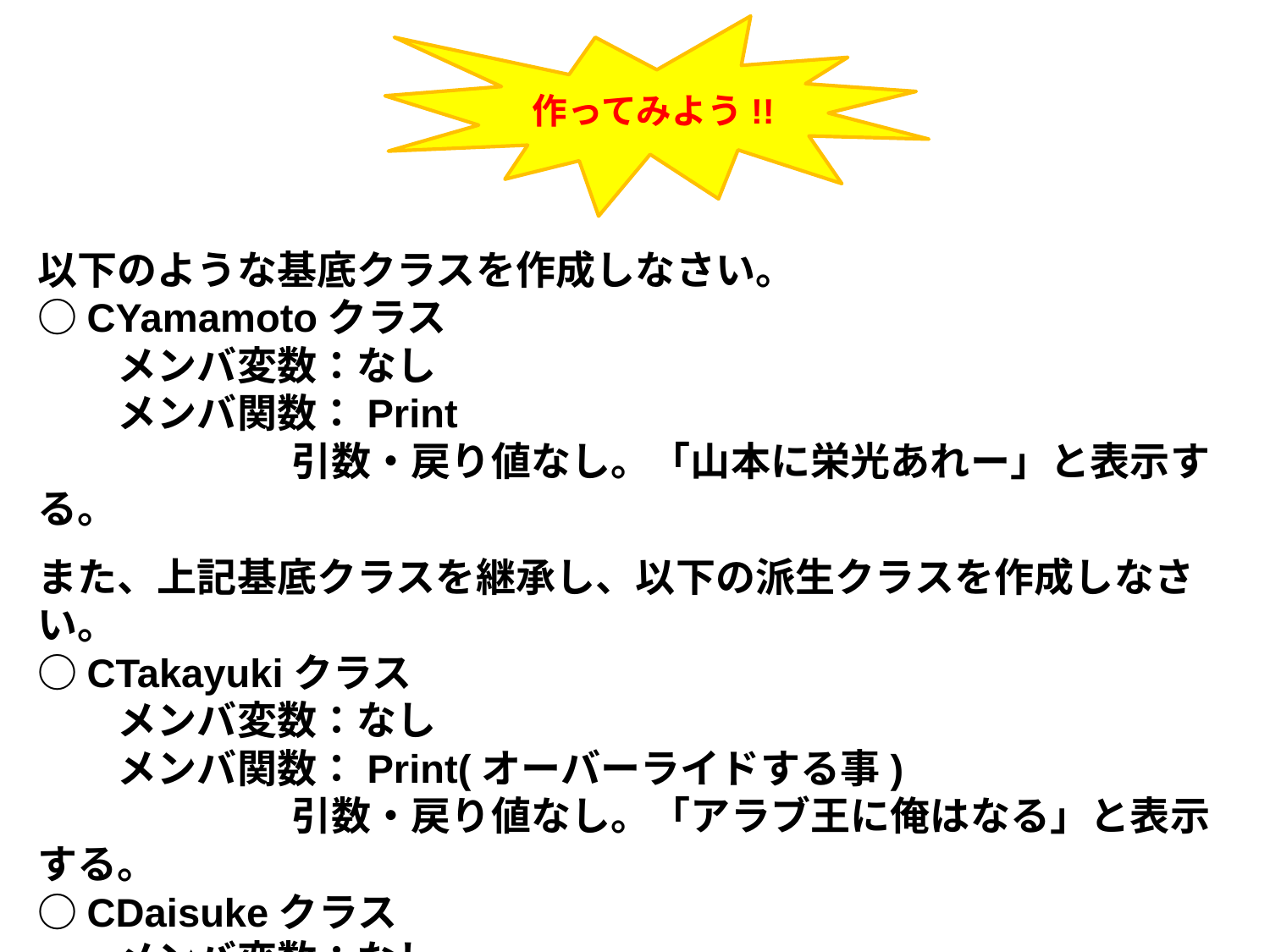

作ってみよう!!
以下のような基底クラスを作成しなさい。
○CYamamotoクラス
　　メンバ変数：なし
　　メンバ関数：Print
		引数・戻り値なし。「山本に栄光あれー」と表示する。
また、上記基底クラスを継承し、以下の派生クラスを作成しなさい。
○CTakayukiクラス
　　メンバ変数：なし
　　メンバ関数：Print(オーバーライドする事)
		引数・戻り値なし。「アラブ王に俺はなる」と表示する。
○CDaisukeクラス
　　メンバ変数：なし
　　メンバ関数：Print(オーバーライドする事)
		引数・戻り値なし。「目指せヤクルト優勝！」と表示する。